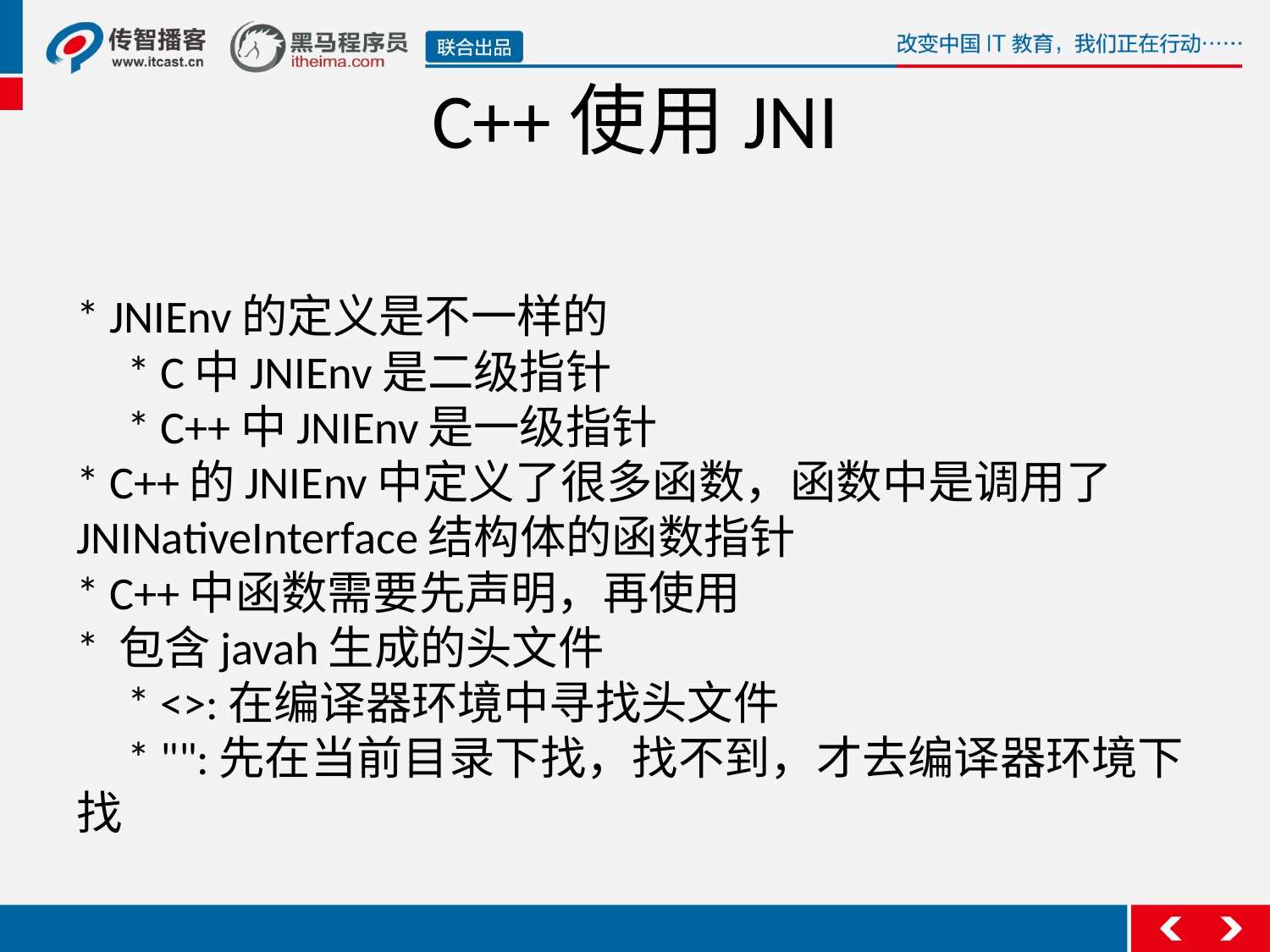

C++使用JNI
* JNIEnv的定义是不一样的
    * C中JNIEnv是二级指针
    * C++中JNIEnv是一级指针
* C++的JNIEnv中定义了很多函数，函数中是调用了JNINativeInterface结构体的函数指针
* C++中函数需要先声明，再使用
* 包含javah生成的头文件
    * <>:在编译器环境中寻找头文件
    * "":先在当前目录下找，找不到，才去编译器环境下找